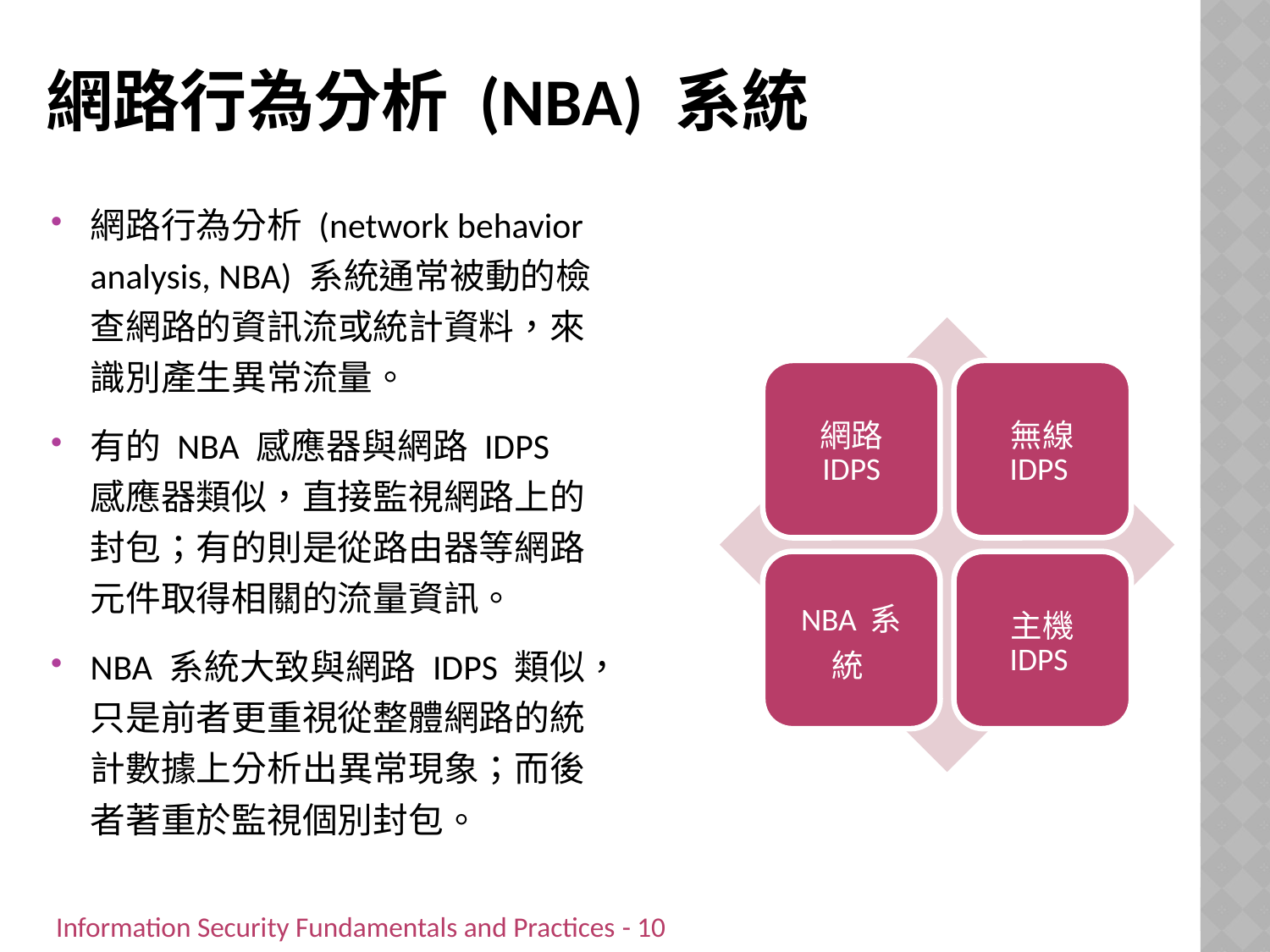

# 網路行為分析 (NBA) 系統
網路行為分析 (network behavior analysis, NBA) 系統通常被動的檢查網路的資訊流或統計資料，來識別產生異常流量。
有的 NBA 感應器與網路 IDPS 感應器類似，直接監視網路上的封包；有的則是從路由器等網路元件取得相關的流量資訊。
NBA 系統大致與網路 IDPS 類似，只是前者更重視從整體網路的統計數據上分析出異常現象；而後者著重於監視個別封包。
網路 IDPS
無線 IDPS
NBA 系統
主機 IDPS